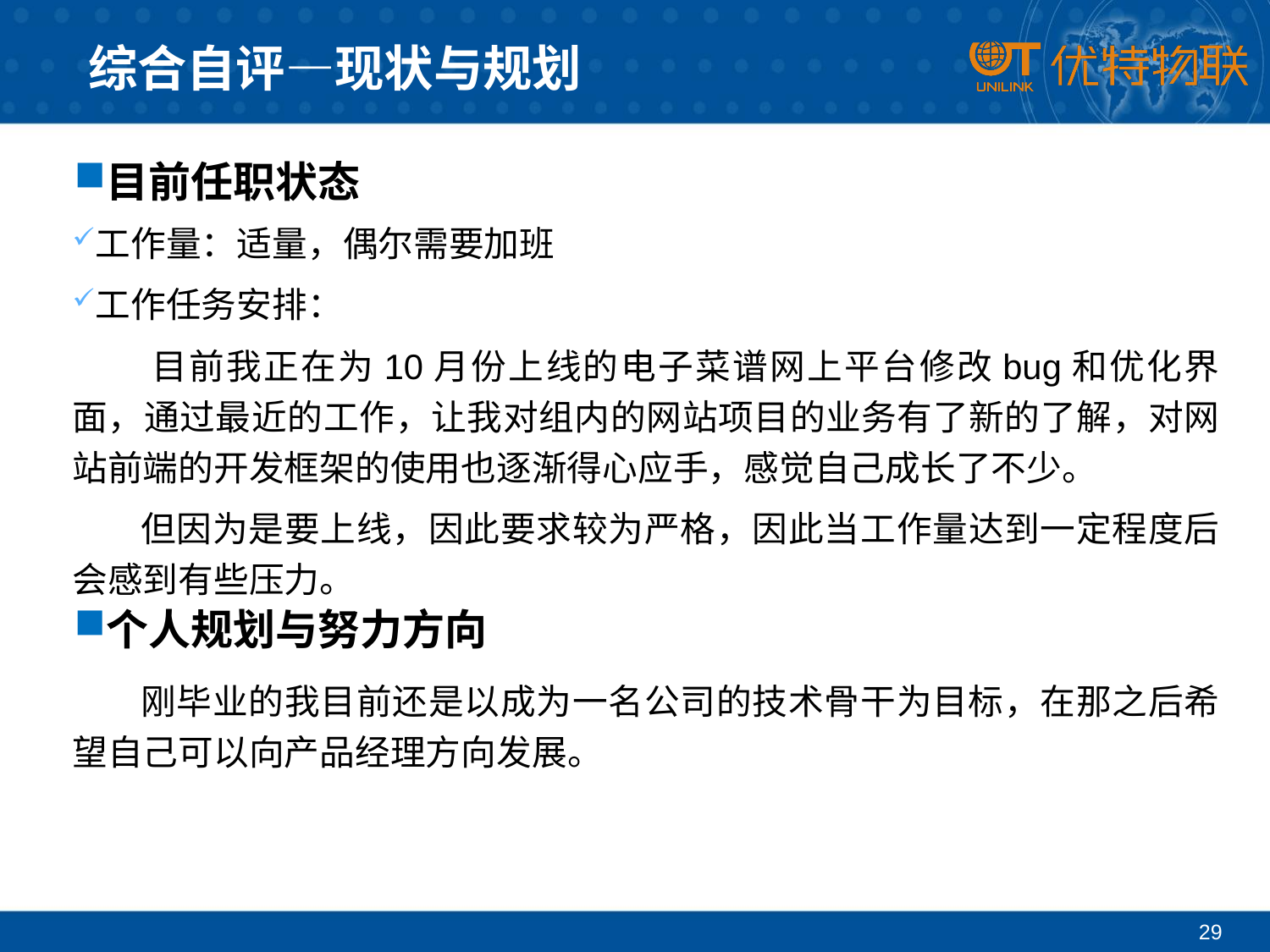

# 综合自评—现状与规划
目前任职状态

工作量：适量，偶尔需要加班
工作任务安排：
       目前我正在为10月份上线的电子菜谱网上平台修改bug和优化界面，通过最近的工作，让我对组内的网站项目的业务有了新的了解，对网站前端的开发框架的使用也逐渐得心应手，感觉自己成长了不少。
       但因为是要上线，因此要求较为严格，因此当工作量达到一定程度后会感到有些压力。

个人规划与努力方向

       刚毕业的我目前还是以成为一名公司的技术骨干为目标，在那之后希望自己可以向产品经理方向发展。
29